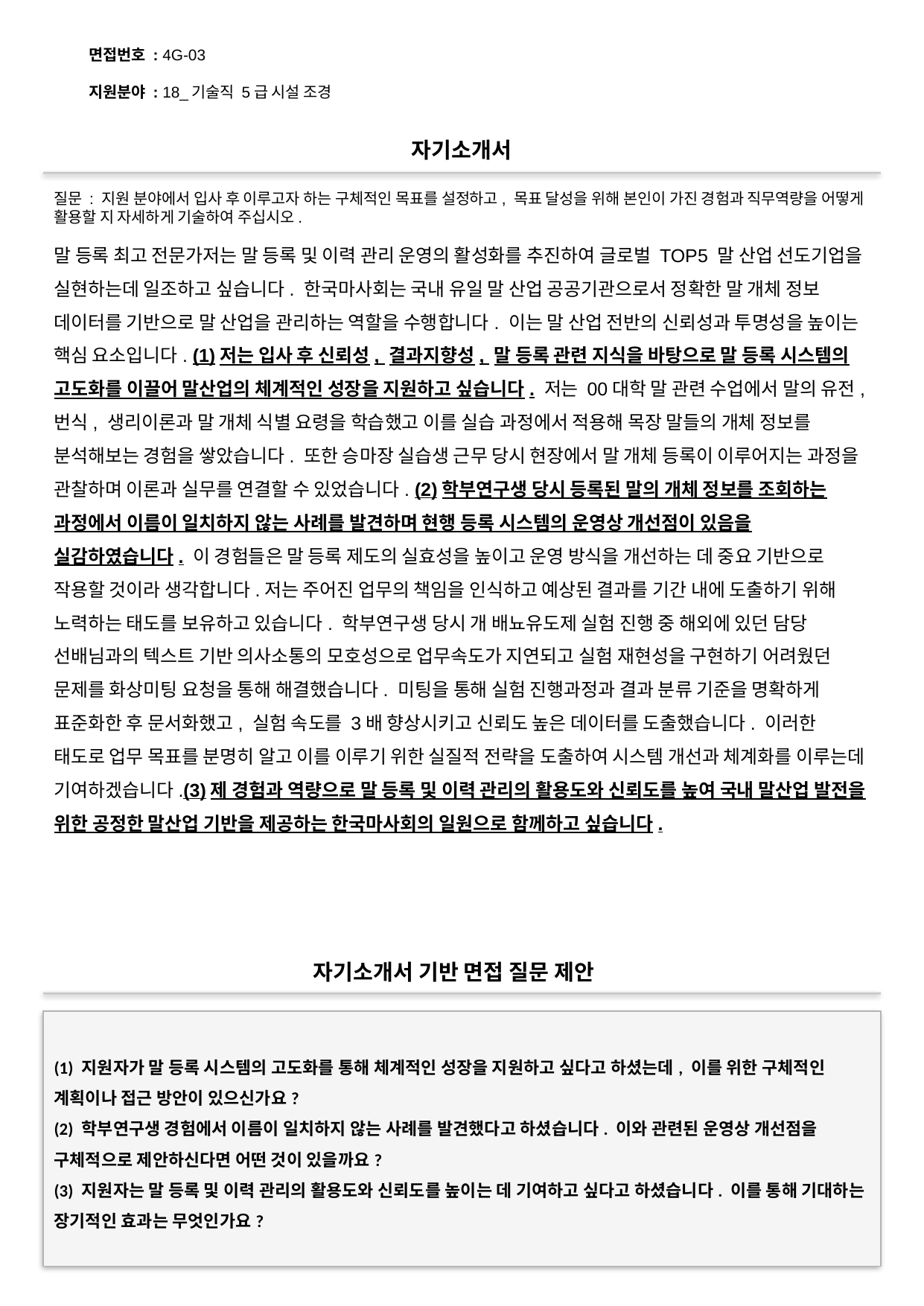

면접번호 : 4G-03

지원분야 : 18_기술직 5급 시설 조경
#

자기소개서

질문 : 지원 분야에서 입사 후 이루고자 하는 구체적인 목표를 설정하고, 목표 달성을 위해 본인이 가진 경험과 직무역량을 어떻게 활용할 지 자세하게 기술하여 주십시오.

말 등록 최고 전문가저는 말 등록 및 이력 관리 운영의 활성화를 추진하여 글로벌 TOP5 말 산업 선도기업을 실현하는데 일조하고 싶습니다. 한국마사회는 국내 유일 말 산업 공공기관으로서 정확한 말 개체 정보 데이터를 기반으로 말 산업을 관리하는 역할을 수행합니다. 이는 말 산업 전반의 신뢰성과 투명성을 높이는 핵심 요소입니다. (1)저는 입사 후 신뢰성, 결과지향성, 말 등록 관련 지식을 바탕으로 말 등록 시스템의 고도화를 이끌어 말산업의 체계적인 성장을 지원하고 싶습니다. 저는 00대학 말 관련 수업에서 말의 유전, 번식, 생리이론과 말 개체 식별 요령을 학습했고 이를 실습 과정에서 적용해 목장 말들의 개체 정보를 분석해보는 경험을 쌓았습니다. 또한 승마장 실습생 근무 당시 현장에서 말 개체 등록이 이루어지는 과정을 관찰하며 이론과 실무를 연결할 수 있었습니다. (2)학부연구생 당시 등록된 말의 개체 정보를 조회하는 과정에서 이름이 일치하지 않는 사례를 발견하며 현행 등록 시스템의 운영상 개선점이 있음을 실감하였습니다. 이 경험들은 말 등록 제도의 실효성을 높이고 운영 방식을 개선하는 데 중요 기반으로 작용할 것이라 생각합니다.저는 주어진 업무의 책임을 인식하고 예상된 결과를 기간 내에 도출하기 위해 노력하는 태도를 보유하고 있습니다. 학부연구생 당시 개 배뇨유도제 실험 진행 중 해외에 있던 담당 선배님과의 텍스트 기반 의사소통의 모호성으로 업무속도가 지연되고 실험 재현성을 구현하기 어려웠던 문제를 화상미팅 요청을 통해 해결했습니다. 미팅을 통해 실험 진행과정과 결과 분류 기준을 명확하게 표준화한 후 문서화했고, 실험 속도를 3배 향상시키고 신뢰도 높은 데이터를 도출했습니다. 이러한 태도로 업무 목표를 분명히 알고 이를 이루기 위한 실질적 전략을 도출하여 시스템 개선과 체계화를 이루는데 기여하겠습니다.(3)제 경험과 역량으로 말 등록 및 이력 관리의 활용도와 신뢰도를 높여 국내 말산업 발전을 위한 공정한 말산업 기반을 제공하는 한국마사회의 일원으로 함께하고 싶습니다.

자기소개서 기반 면접 질문 제안

(1) 지원자가 말 등록 시스템의 고도화를 통해 체계적인 성장을 지원하고 싶다고 하셨는데, 이를 위한 구체적인 계획이나 접근 방안이 있으신가요?
(2) 학부연구생 경험에서 이름이 일치하지 않는 사례를 발견했다고 하셨습니다. 이와 관련된 운영상 개선점을 구체적으로 제안하신다면 어떤 것이 있을까요?
(3) 지원자는 말 등록 및 이력 관리의 활용도와 신뢰도를 높이는 데 기여하고 싶다고 하셨습니다. 이를 통해 기대하는 장기적인 효과는 무엇인가요?